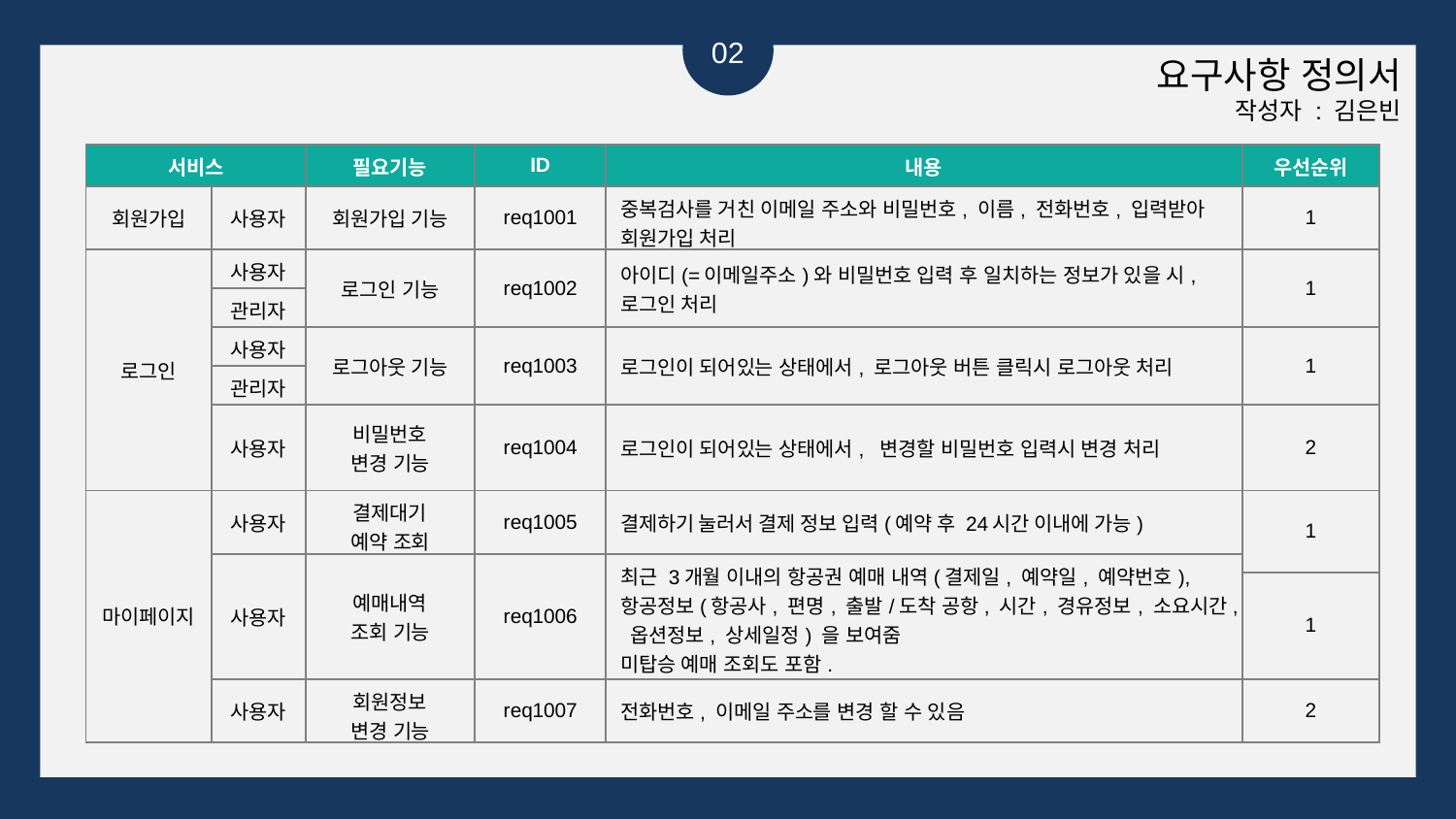

02
요구사항 정의서
작성자 : 김은빈

| 서비스 |  | 필요기능 | ID | 내용 | 우선순위 |
| --- | --- | --- | --- | --- | --- |
| 회원가입 | 사용자 | 회원가입 기능 | req1001 | 중복검사를 거친 이메일 주소와 비밀번호, 이름, 전화번호, 입력받아 회원가입 처리 | 1 |
| 로그인 | 사용자 | 로그인 기능 | req1002 | 아이디(=이메일주소)와 비밀번호 입력 후 일치하는 정보가 있을 시, 로그인 처리 | 1 |
|  | 관리자 |  |  |  |  |
|  | 사용자 | 로그아웃 기능 | req1003 | 로그인이 되어있는 상태에서, 로그아웃 버튼 클릭시 로그아웃 처리 | 1 |
|  | 관리자 |  |  |  |  |
|  | 사용자 | 비밀번호 변경 기능 | req1004 | 로그인이 되어있는 상태에서,  변경할 비밀번호 입력시 변경 처리 | 2 |
| 마이페이지 | 사용자 | 결제대기 예약 조회 | req1005 | 결제하기 눌러서 결제 정보 입력(예약 후 24시간 이내에 가능) | 1 |
|  | 사용자 | 예매내역 조회 기능 | req1006 | 최근 3개월 이내의 항공권 예매 내역(결제일, 예약일, 예약번호), 항공정보(항공사, 편명, 출발/도착 공항, 시간, 경유정보, 소요시간, 옵션정보, 상세일정) 을 보여줌 미탑승 예매 조회도 포함. |  |
|  |  |  |  |  | 1 |
|  | 사용자 | 회원정보 변경 기능 | req1007 | 전화번호, 이메일 주소를 변경 할 수 있음 | 2 |